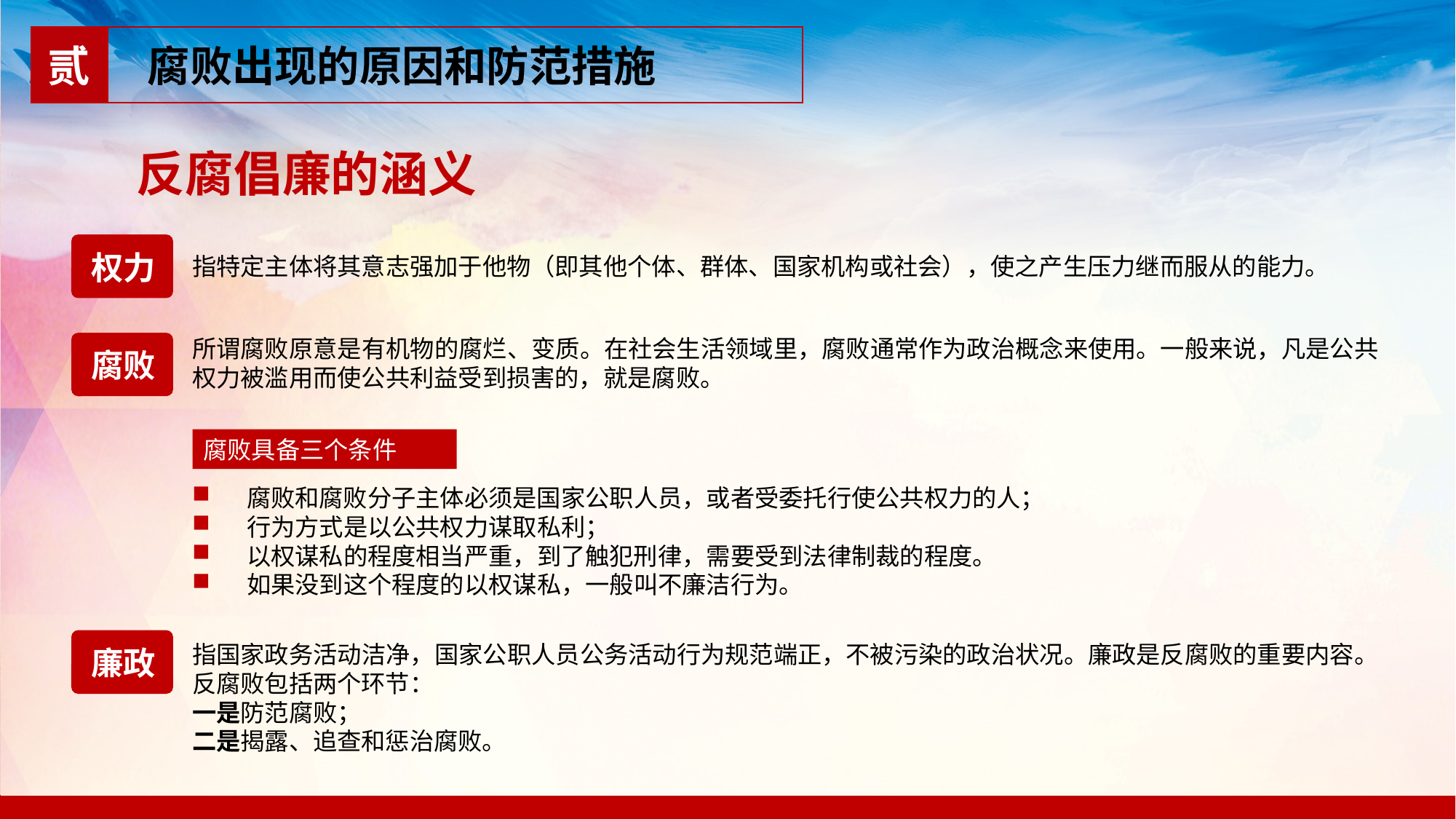

腐败出现的原因和防范措施
贰
反腐倡廉的涵义

权力
指特定主体将其意志强加于他物（即其他个体、群体、国家机构或社会），使之产生压力继而服从的能力。
所谓腐败原意是有机物的腐烂、变质。在社会生活领域里，腐败通常作为政治概念来使用。一般来说，凡是公共权力被滥用而使公共利益受到损害的，就是腐败。

腐败
腐败具备三个条件
腐败和腐败分子主体必须是国家公职人员，或者受委托行使公共权力的人；
行为方式是以公共权力谋取私利；
以权谋私的程度相当严重，到了触犯刑律，需要受到法律制裁的程度。
如果没到这个程度的以权谋私，一般叫不廉洁行为。

廉政
指国家政务活动洁净，国家公职人员公务活动行为规范端正，不被污染的政治状况。廉政是反腐败的重要内容。反腐败包括两个环节：
一是防范腐败；
二是揭露、追查和惩治腐败。